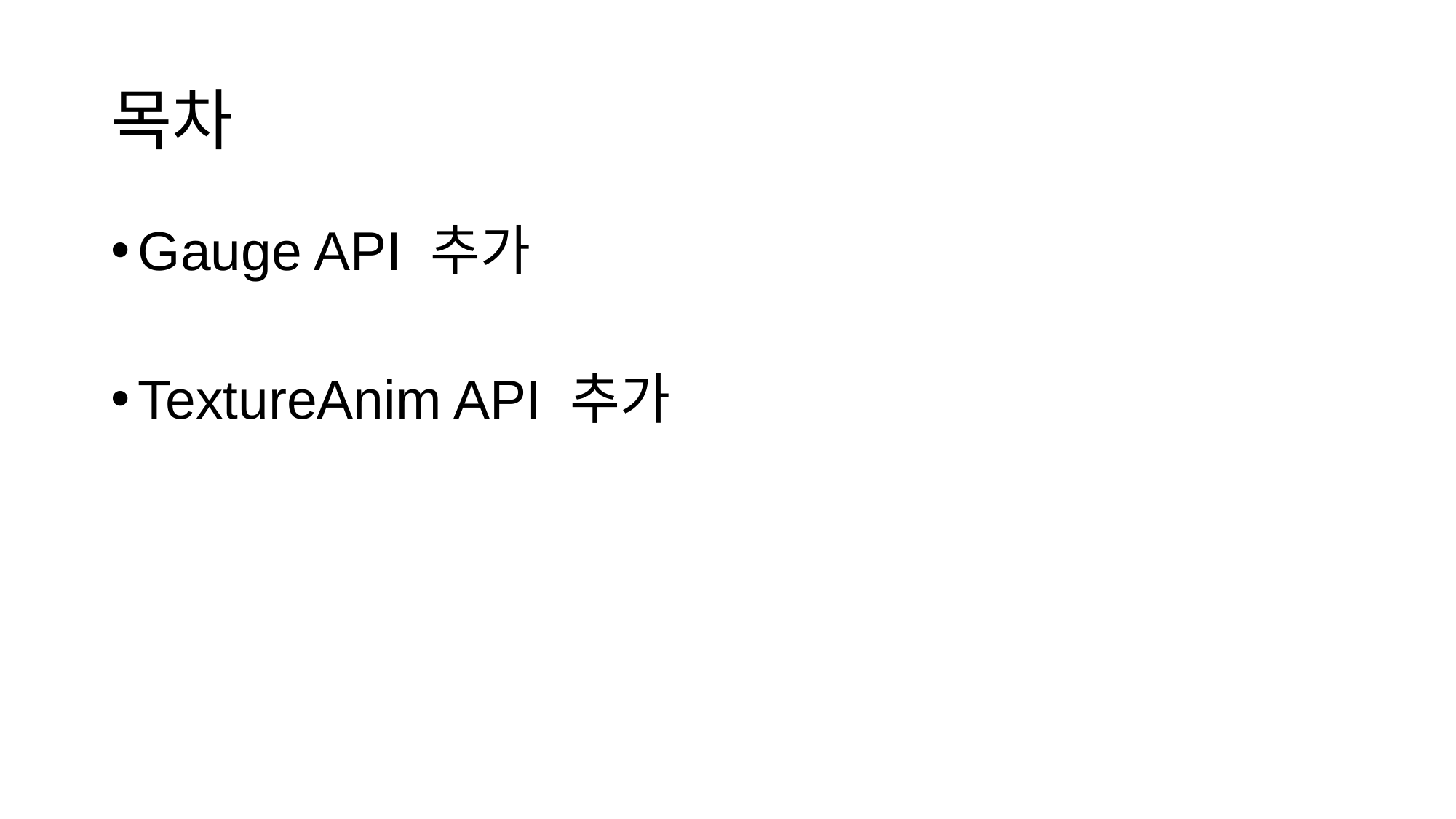

# 목차
Gauge API 추가

TextureAnim API 추가